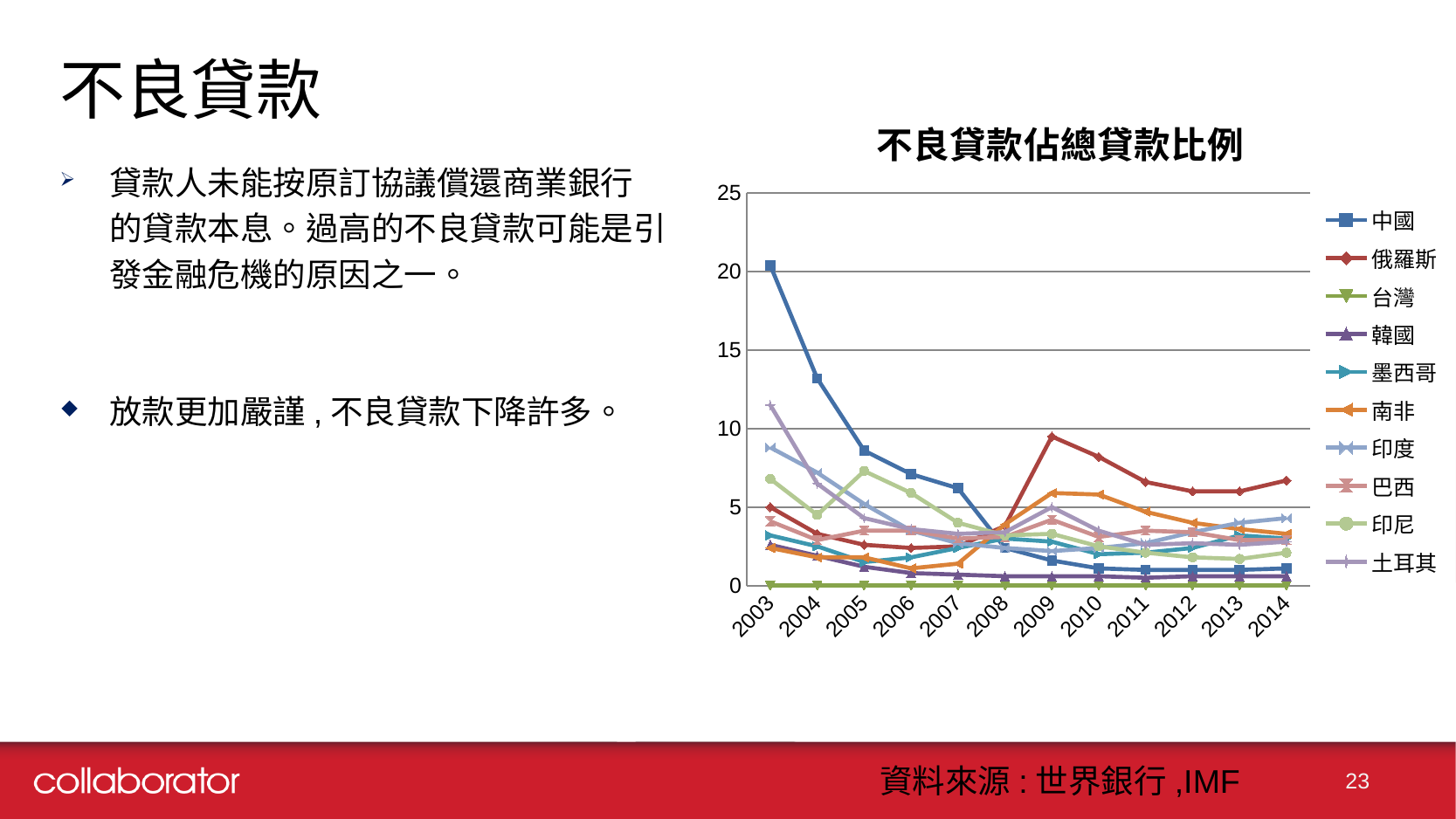

# 不良貸款

### Chart: 不良貸款佔總貸款比例

| Category | 中國 | 俄羅斯 | 台灣 | 韓國 | 墨西哥 | 南非 | 印度 | 巴西 | 印尼 | 土耳其 |
|---|---|---|---|---|---|---|---|---|---|---|
| 2003 | 20.4 | 5.0 | None | 2.6 | 3.2 | 2.4 | 8.8 | 4.1 | 6.8 | 11.5 |
| 2004 | 13.2 | 3.3 | None | 1.9000000000000001 | 2.5 | 1.8 | 7.2 | 2.9 | 4.5 | 6.5 |
| 2005 | 8.6 | 2.6 | None | 1.2 | 1.5 | 1.8 | 5.2 | 3.5 | 7.3 | 4.3 |
| 2006 | 7.1 | 2.4 | None | 0.8 | 1.8 | 1.1 | 3.5 | 3.5 | 5.9 | 3.6 |
| 2007 | 6.2 | 2.5 | None | 0.7000000000000005 | 2.4 | 1.4 | 2.7 | 3.0 | 4.0 | 3.3 |
| 2008 | 2.4 | 3.8 | None | 0.6000000000000005 | 3.0 | 3.9 | 2.4 | 3.1 | 3.2 | 3.4 |
| 2009 | 1.6 | 9.5 | None | 0.6000000000000005 | 2.8 | 5.9 | 2.2 | 4.2 | 3.3 | 5.0 |
| 2010 | 1.1 | 8.200000000000001 | None | 0.6000000000000005 | 2.0 | 5.8 | 2.4 | 3.1 | 2.5 | 3.5 |
| 2011 | 1.0 | 6.6 | None | 0.5 | 2.1 | 4.7 | 2.7 | 3.5 | 2.1 | 2.6 |
| 2012 | 1.0 | 6.0 | None | 0.6000000000000005 | 2.4 | 4.0 | 3.4 | 3.4 | 1.8 | 2.7 |
| 2013 | 1.0 | 6.0 | None | 0.6000000000000005 | 3.2 | 3.6 | 4.0 | 2.9 | 1.7 | 2.6 |
| 2014 | 1.1 | 6.7 | None | 0.6000000000000005 | 3.0 | 3.3 | 4.3 | 2.9 | 2.1 | 2.8 |
貸款人未能按原訂協議償還商業銀行
	的貸款本息。過高的不良貸款可能是引
	發金融危機的原因之一。

放款更加嚴謹,不良貸款下降許多。

資料來源:世界銀行,IMF
23